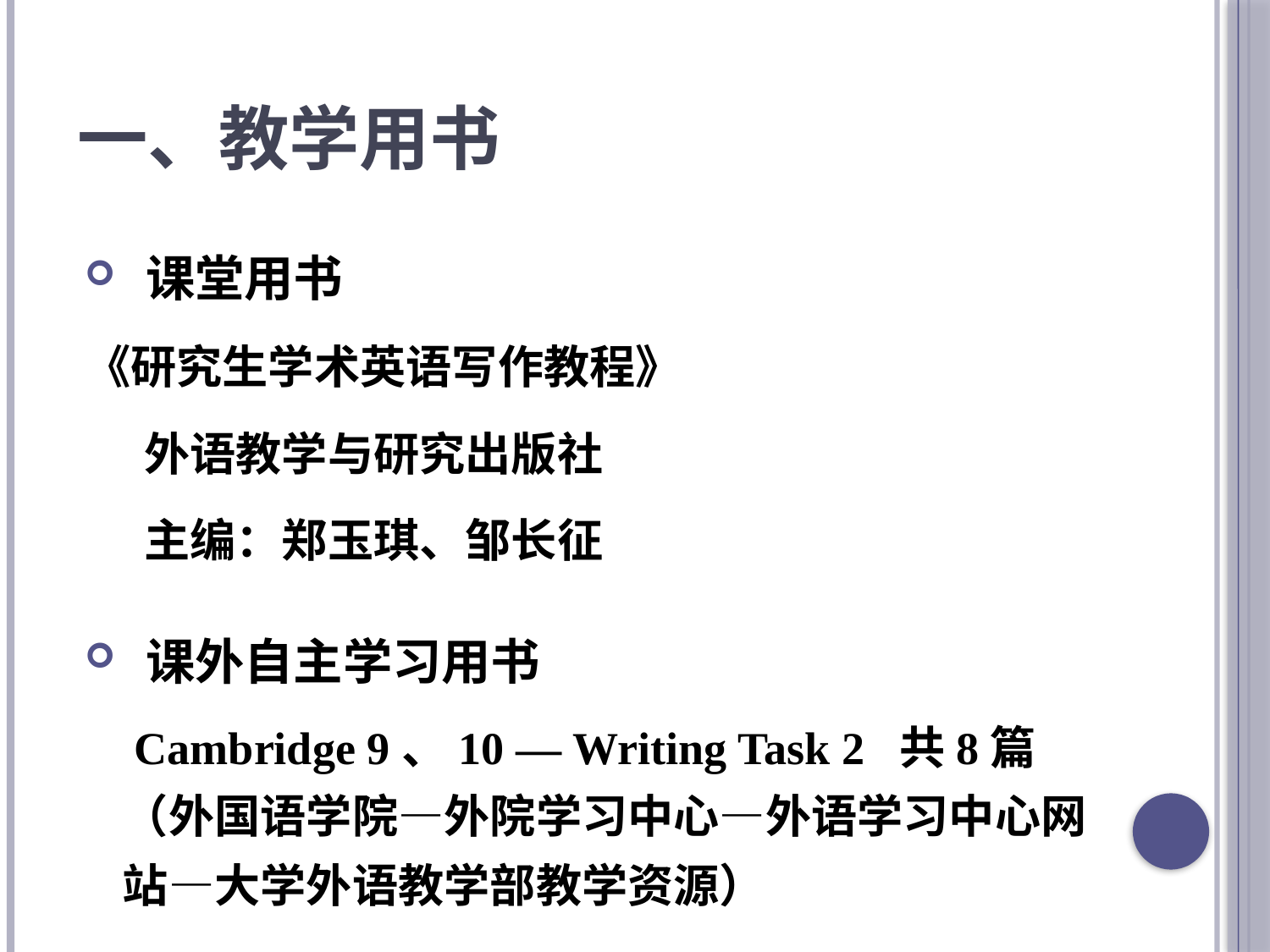

# 一、教学用书
 课堂用书
《研究生学术英语写作教程》
	 外语教学与研究出版社
	 主编：郑玉琪、邹长征
 课外自主学习用书
    Cambridge 9、10 — Writing Task 2  共8篇（外国语学院—外院学习中心—外语学习中心网站—大学外语教学部教学资源）